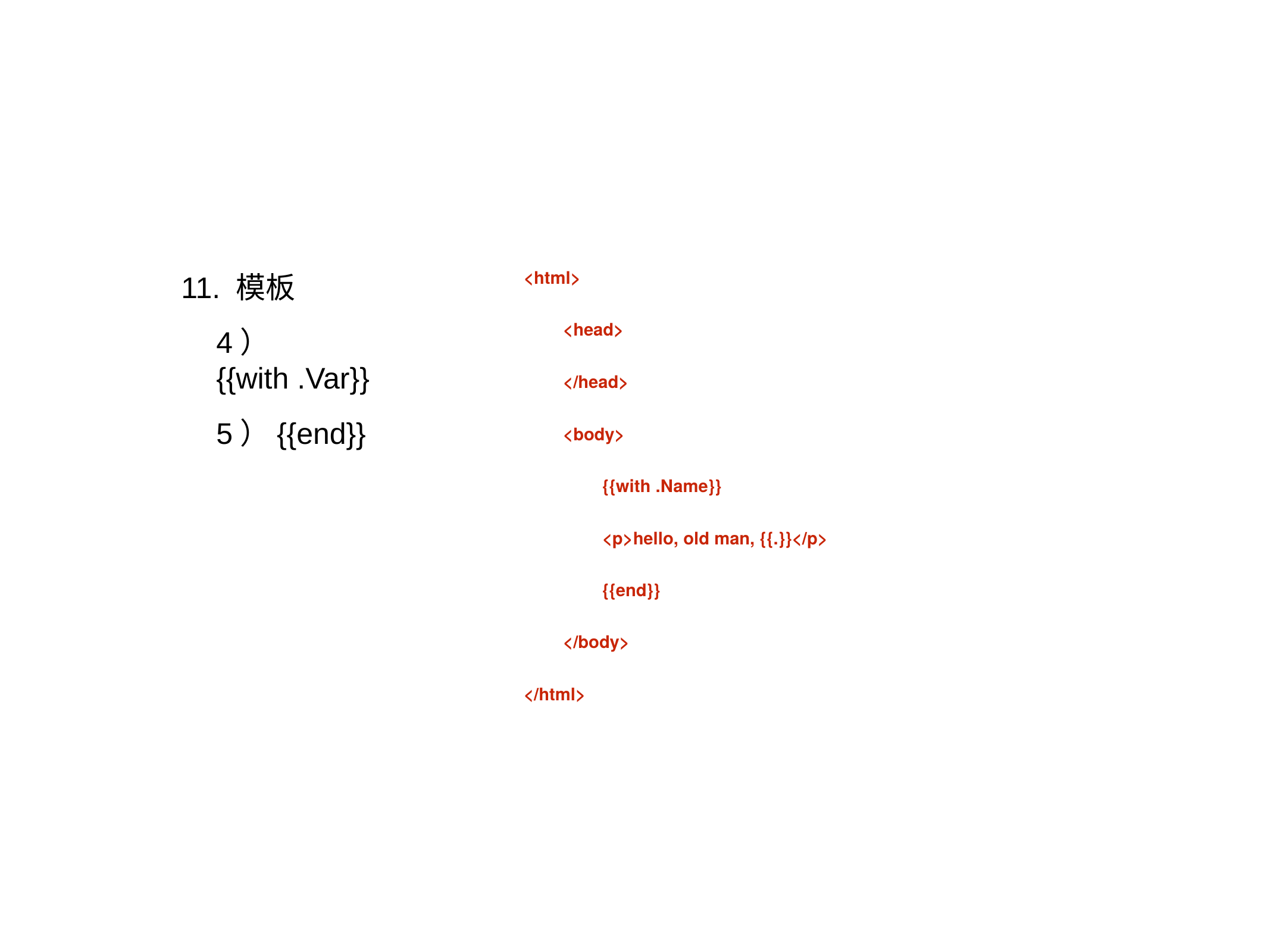

11. 模板
<html>
        <head>
        </head>
        <body>
                {{with .Name}}
                <p>hello, old man, {{.}}</p>
                {{end}}
        </body>
</html>
4）{{with .Var}}
5）{{end}}